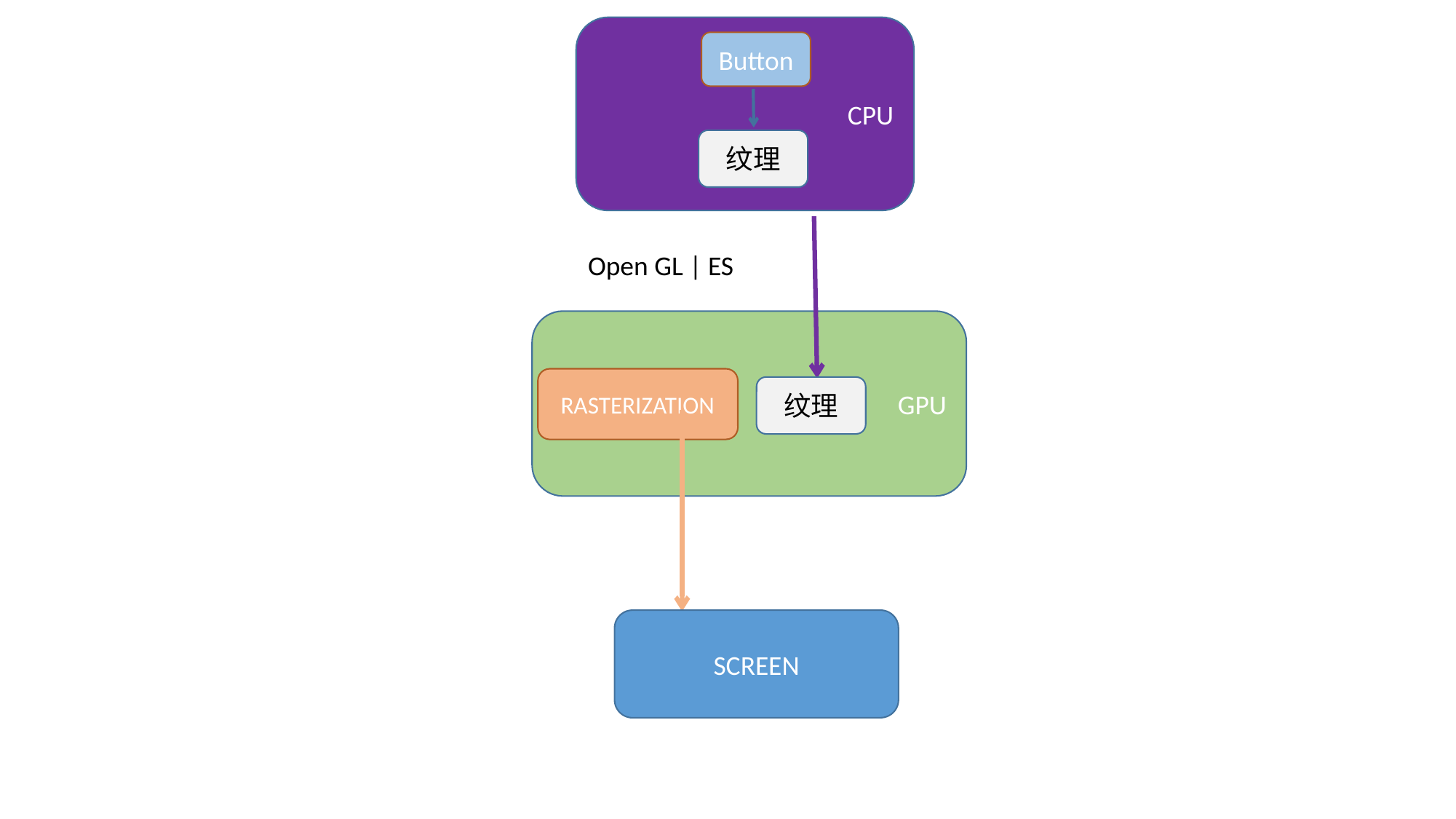

CPU
Button
纹理
Open GL | ES
GPU
RASTERIZATION
纹理
SCREEN